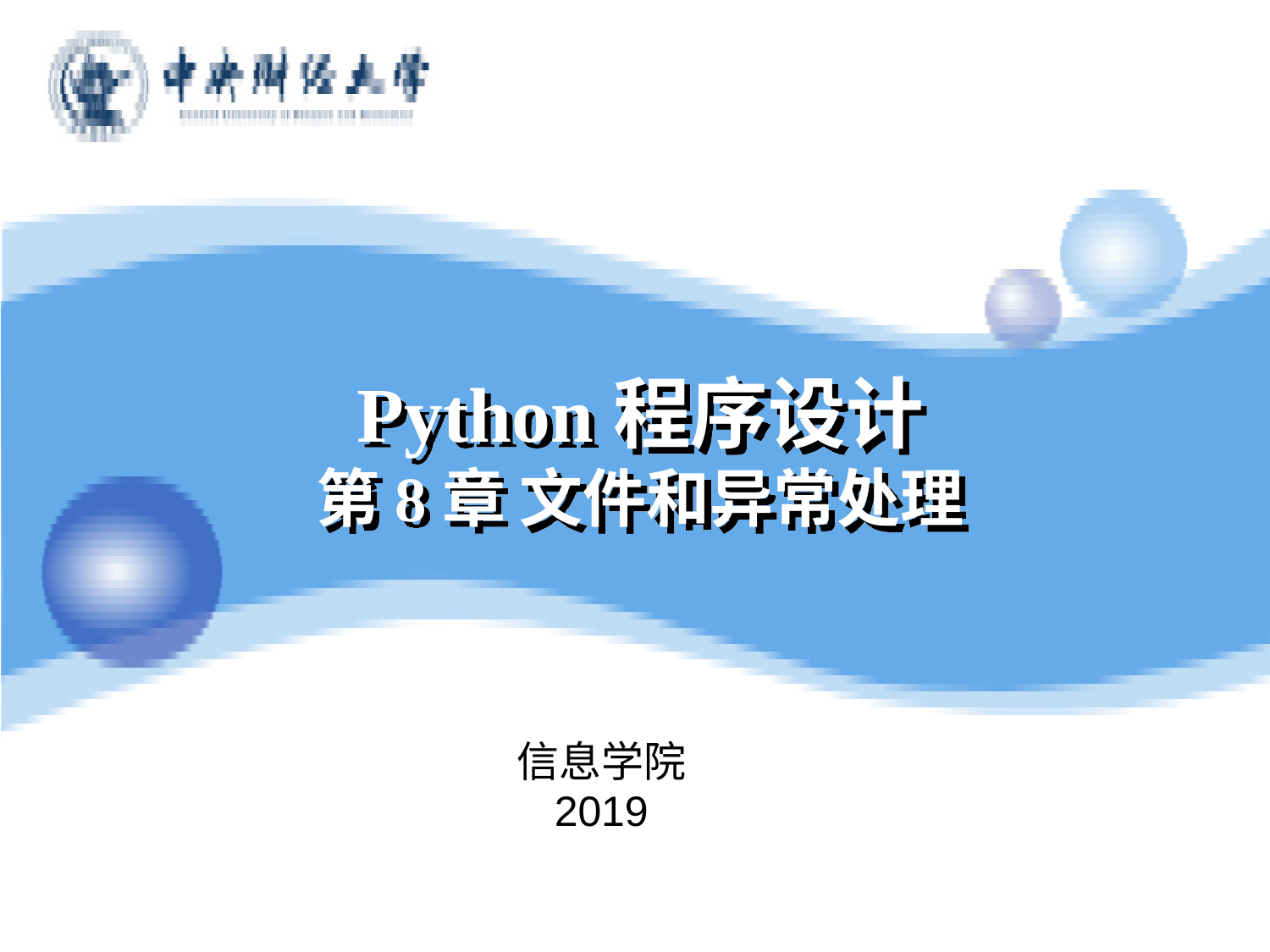

# Python程序设计 第5章 函数
Python程序设计
第8章 文件和异常处理
信息学院
2019